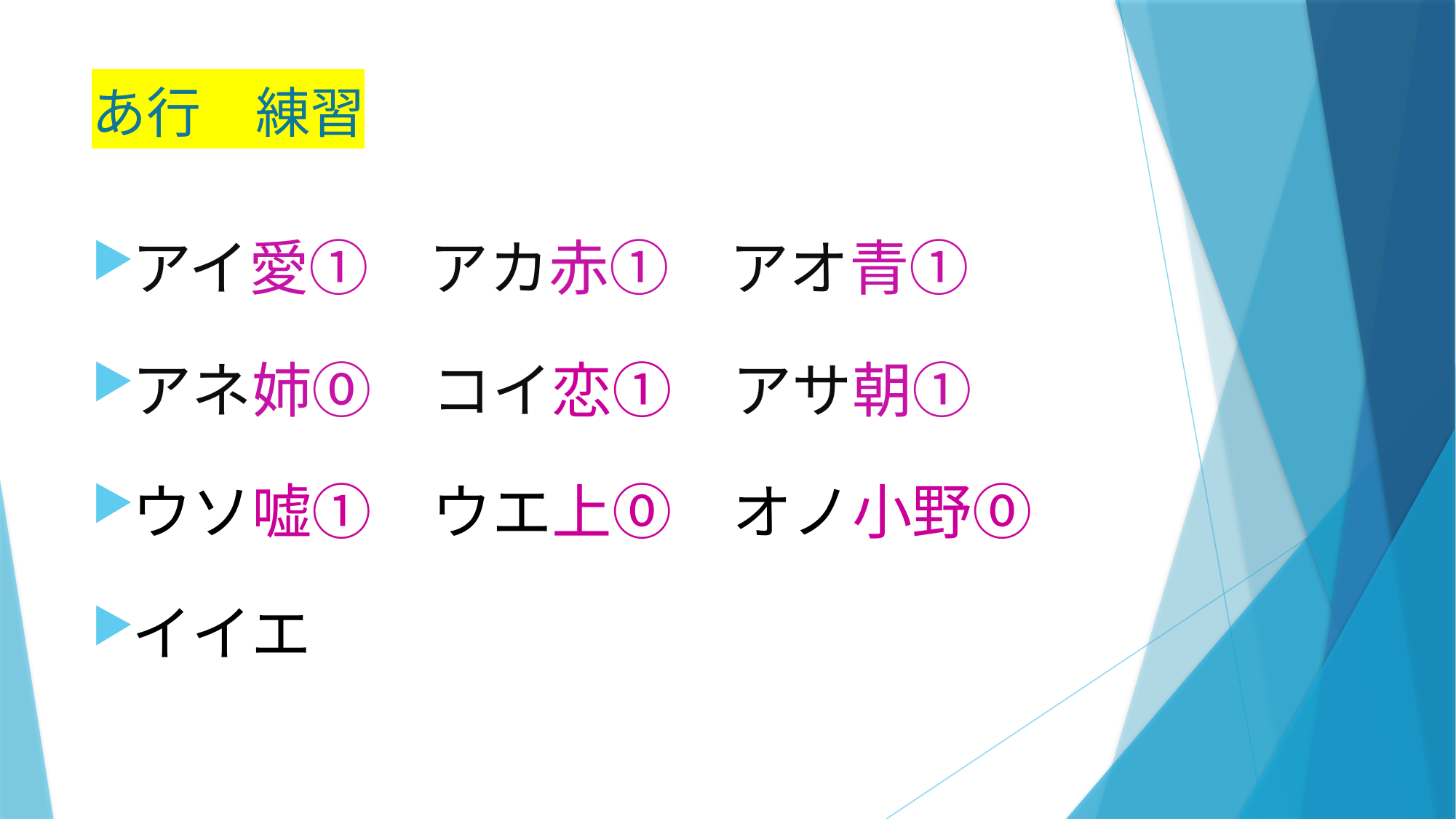

# あ行　練習
アイ愛①　アカ赤①　アオ青①
アネ姉⓪　コイ恋①　アサ朝①
ウソ嘘①　ウエ上⓪　オノ小野⓪
イイエ